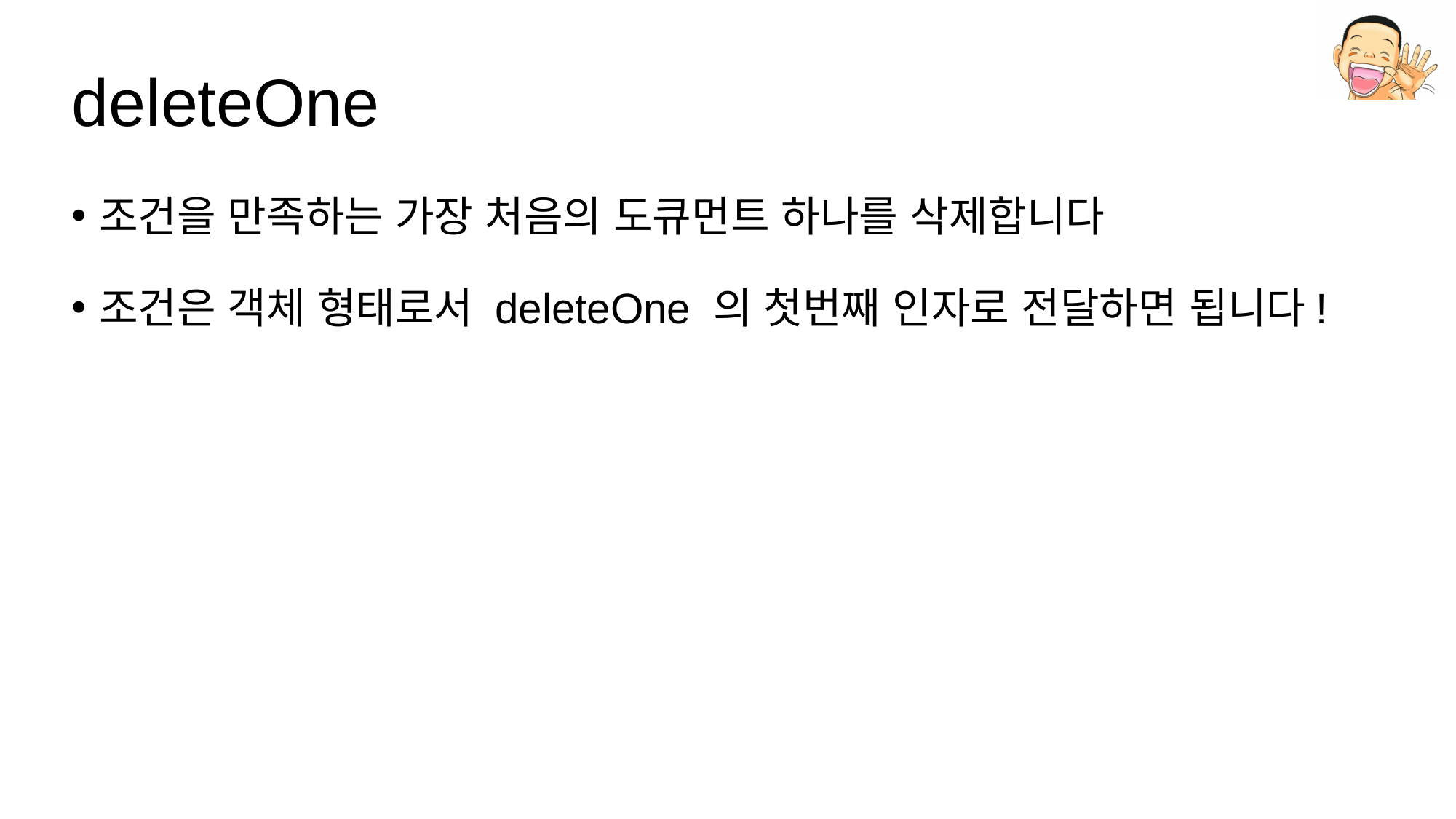

# deleteOne
조건을 만족하는 가장 처음의 도큐먼트 하나를 삭제합니다
조건은 객체 형태로서 deleteOne 의 첫번째 인자로 전달하면 됩니다!